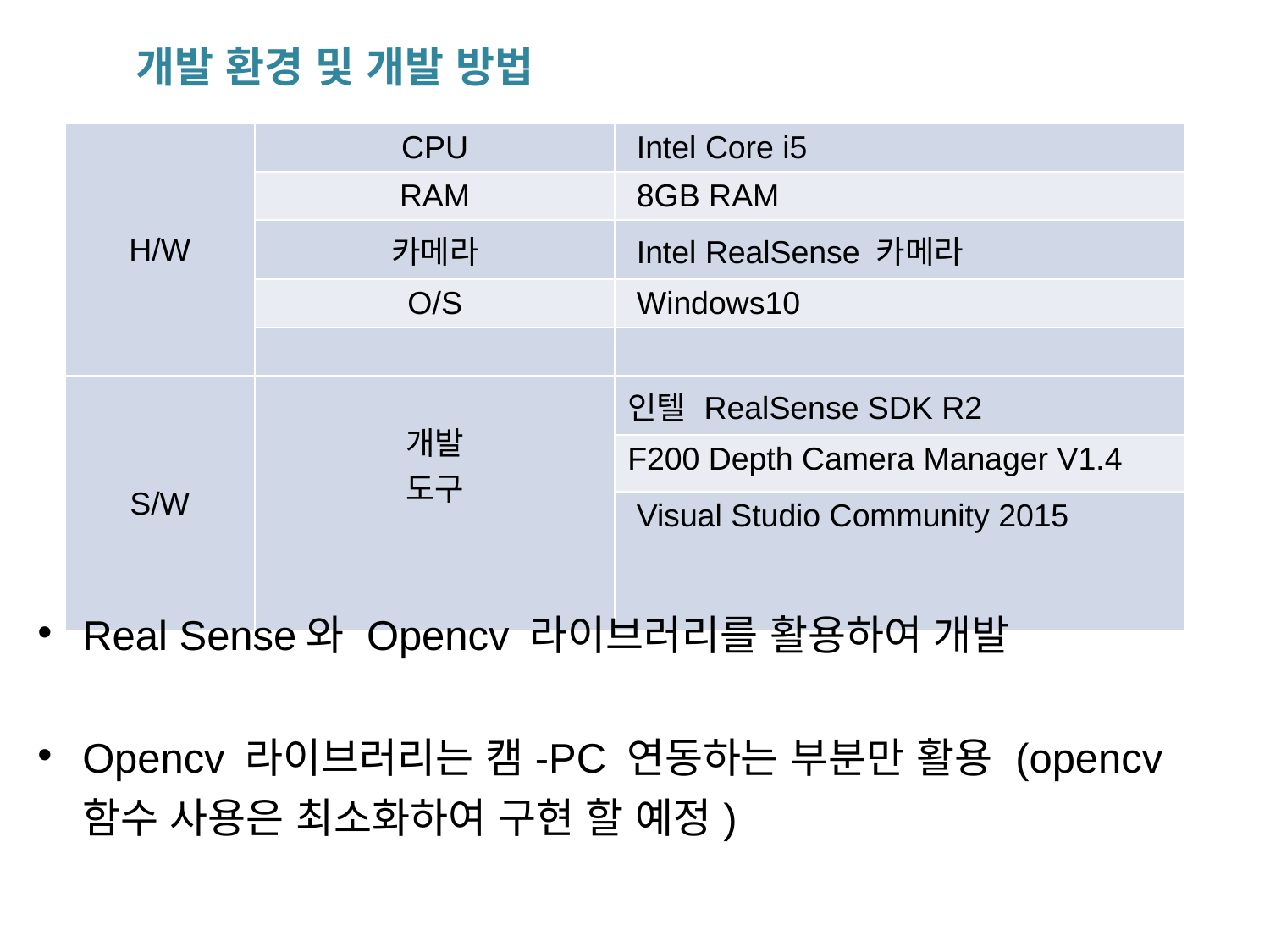

개발 환경 및 개발 방법
| H/W | CPU | Intel Core i5 |
| --- | --- | --- |
|  | RAM | 8GB RAM |
|  | 카메라 | Intel RealSense 카메라 |
|  | O/S | Windows10 |
|  |  |  |
| S/W | 개발 도구 | 인텔 RealSense SDK R2 |
| --- | --- | --- |
|  |  | F200 Depth Camera Manager V1.4 |
|  |  | Visual Studio Community 2015 |
Real Sense와 Opencv 라이브러리를 활용하여 개발

Opencv 라이브러리는 캠-PC 연동하는 부분만 활용 (opencv 함수 사용은 최소화하여 구현 할 예정)